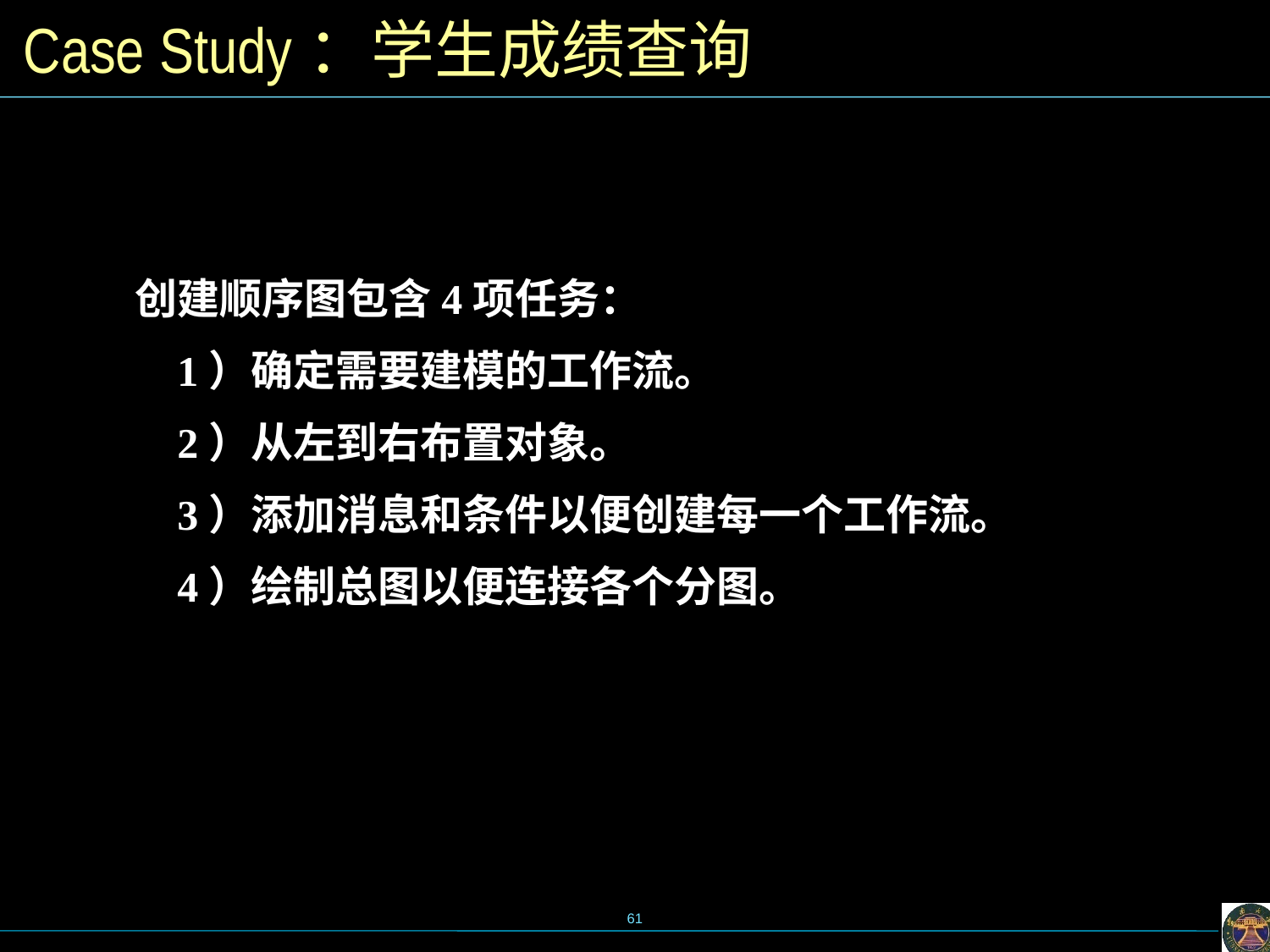

# Case Study：学生成绩查询
创建顺序图包含4项任务：
    1）确定需要建模的工作流。
    2）从左到右布置对象。
    3）添加消息和条件以便创建每一个工作流。
    4）绘制总图以便连接各个分图。